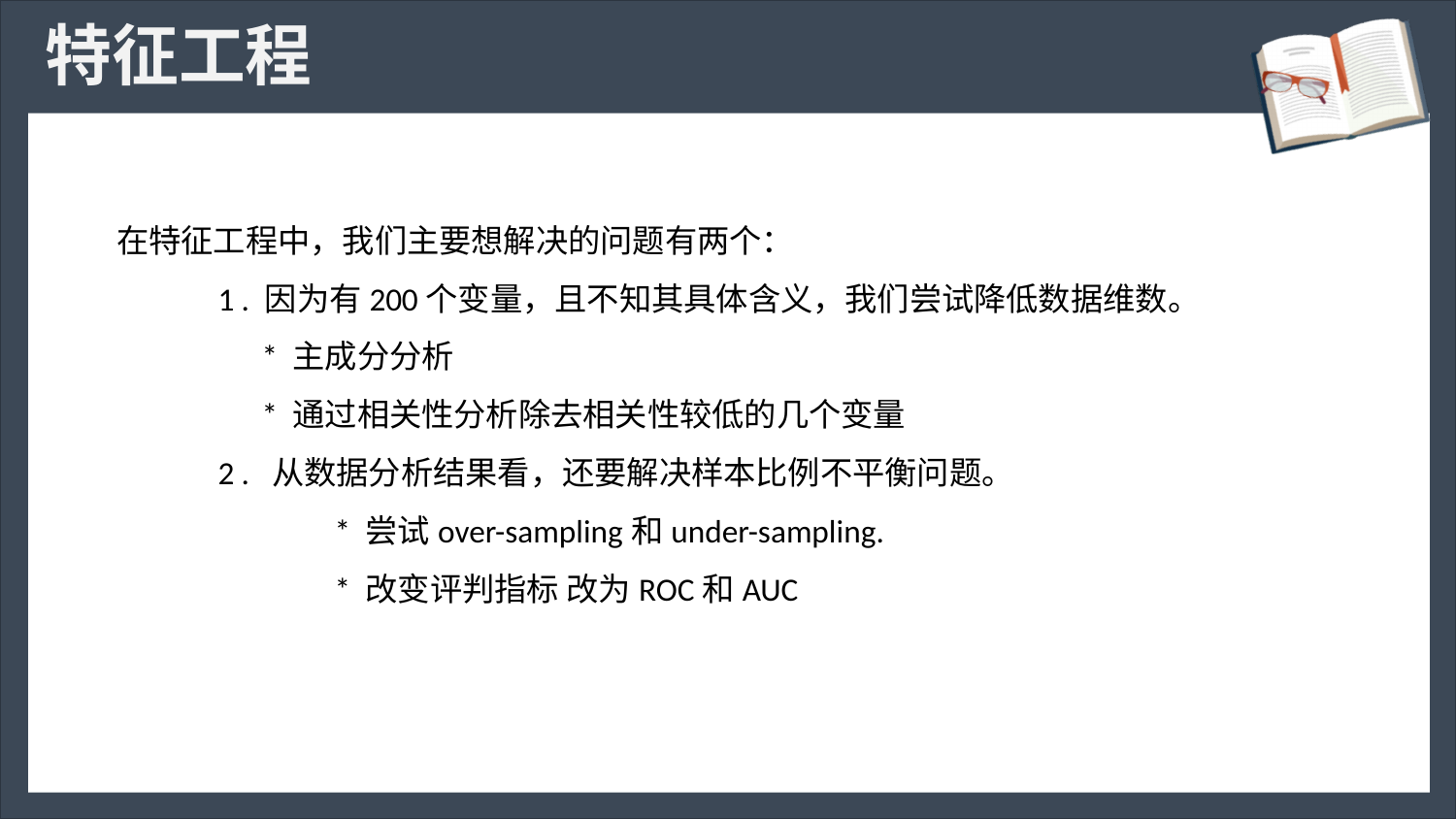

# 特征工程
         在特征工程中，我们主要想解决的问题有两个：
                        1 . 因为有200个变量，且不知其具体含义，我们尝试降低数据维数。
                              * 主成分分析
                              * 通过相关性分析除去相关性较低的几个变量
                        2 .  从数据分析结果看，还要解决样本比例不平衡问题。
		* 尝试over-sampling和under-sampling.
		* 改变评判指标 改为ROC和AUC